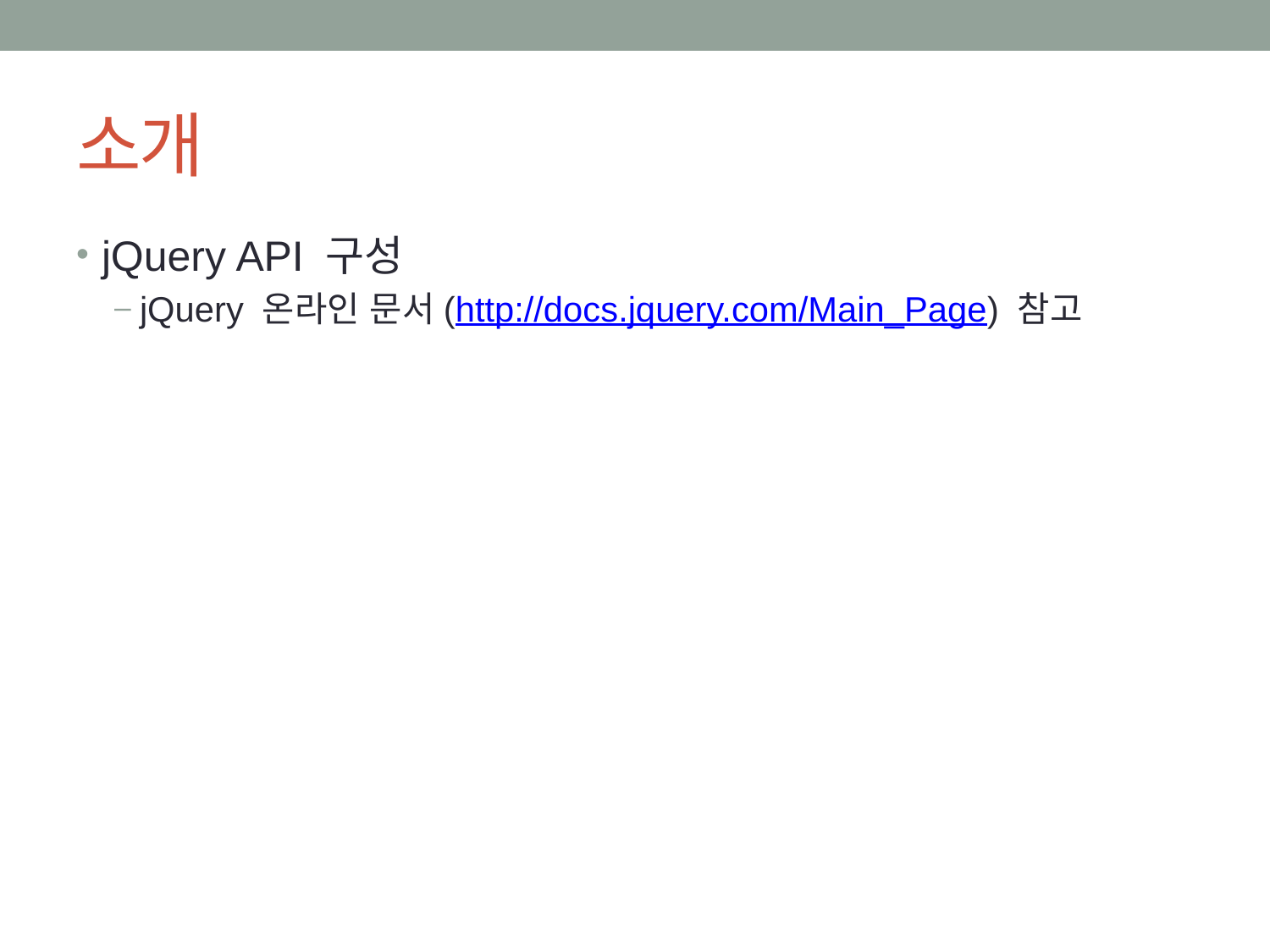

# 소개
jQuery API 구성
jQuery 온라인 문서(http://docs.jquery.com/Main_Page) 참고